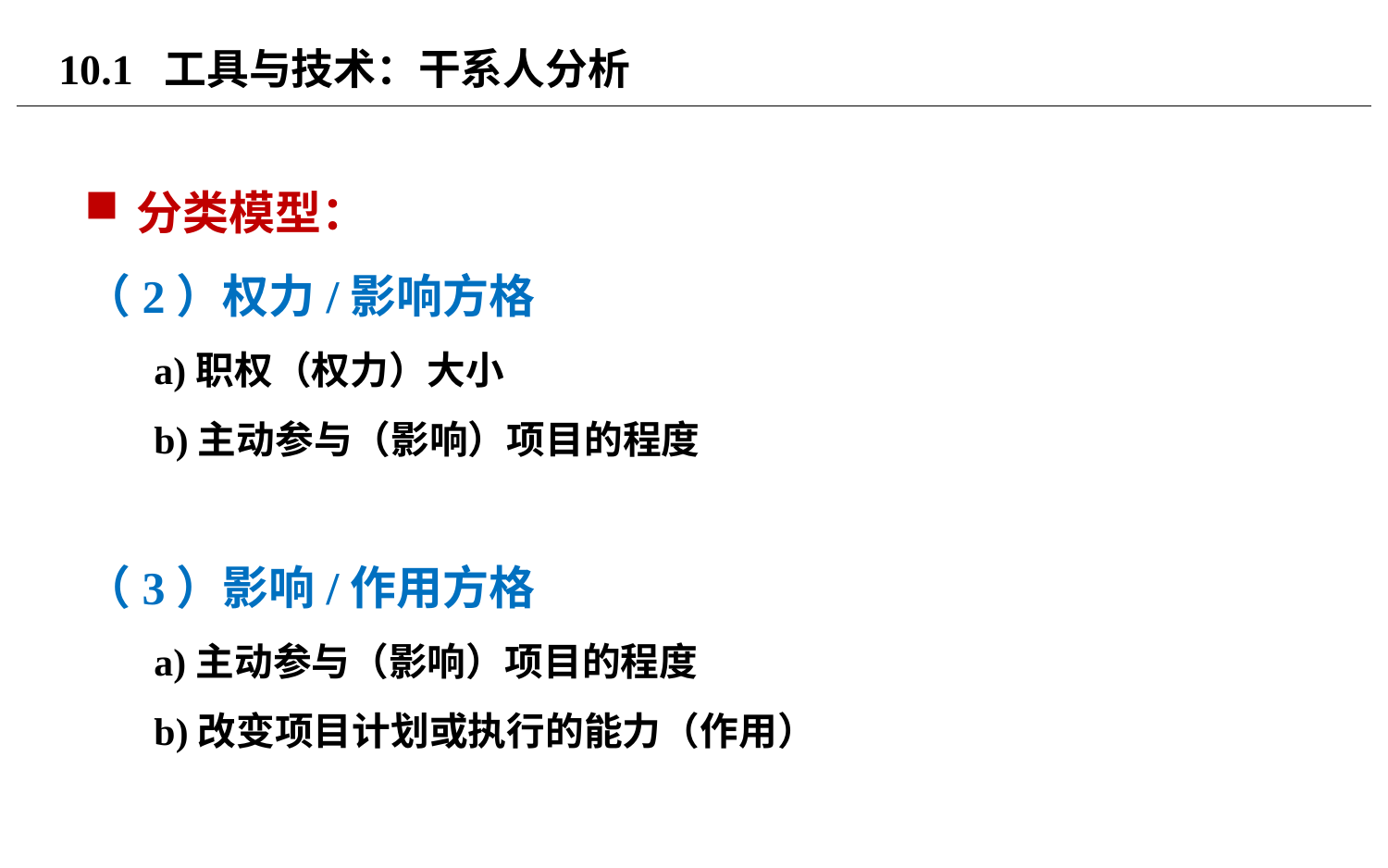

# 10.1  工具与技术：干系人分析
分类模型：
（2）权力/影响方格
a)职权（权力）大小
b)主动参与（影响）项目的程度

（3）影响/作用方格
a)主动参与（影响）项目的程度
b)改变项目计划或执行的能力（作用）